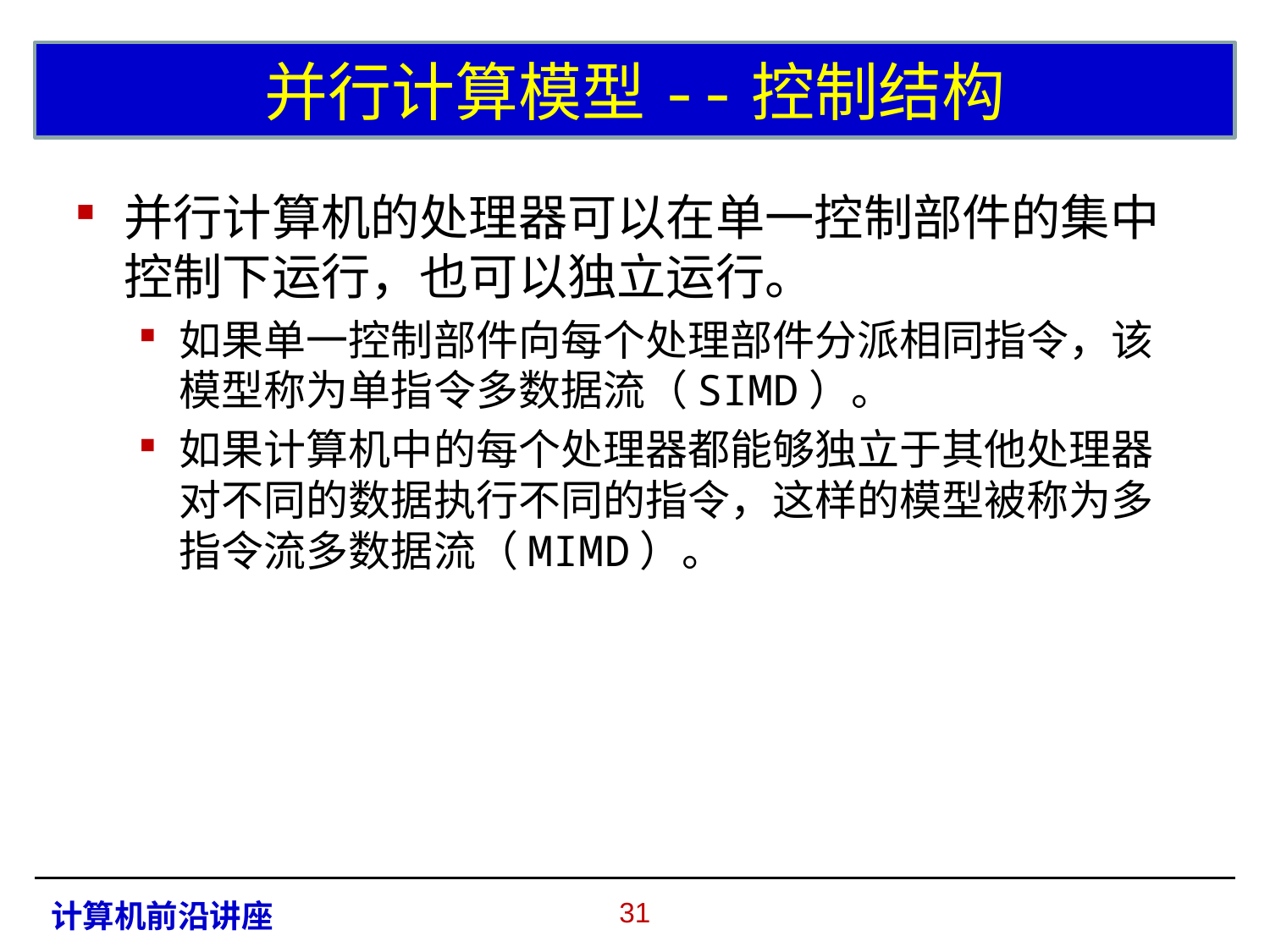

# 并行计算模型--控制结构
并行计算机的处理器可以在单一控制部件的集中控制下运行，也可以独立运行。
如果单一控制部件向每个处理部件分派相同指令，该模型称为单指令多数据流（SIMD）。
如果计算机中的每个处理器都能够独立于其他处理器对不同的数据执行不同的指令，这样的模型被称为多指令流多数据流（MIMD）。
31